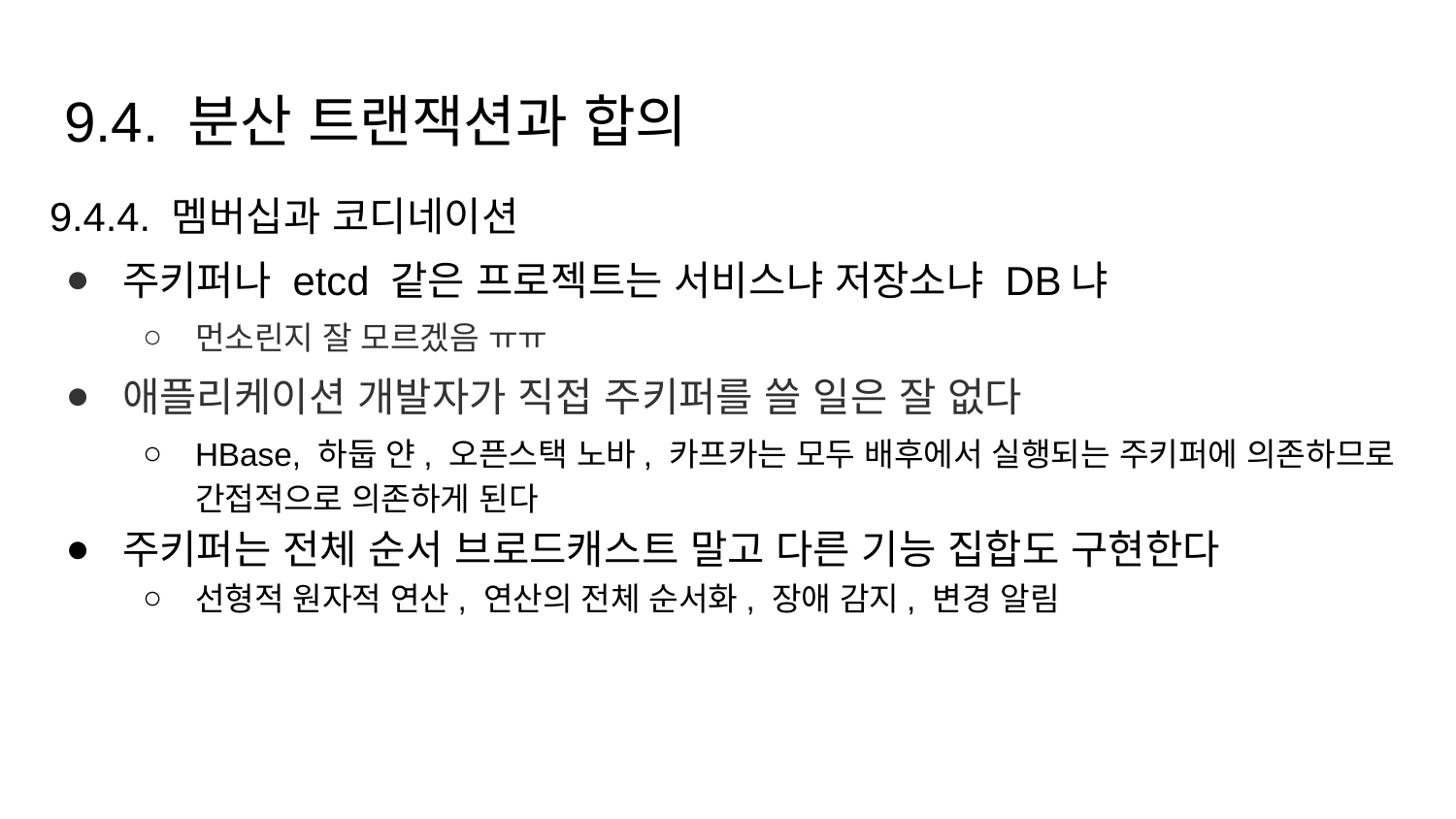

# 9.4. 분산 트랜잭션과 합의
9.4.4. 멤버십과 코디네이션
주키퍼나 etcd 같은 프로젝트는 서비스냐 저장소냐 DB냐
먼소린지 잘 모르겠음 ㅠㅠ
애플리케이션 개발자가 직접 주키퍼를 쓸 일은 잘 없다
HBase, 하둡 얀, 오픈스택 노바, 카프카는 모두 배후에서 실행되는 주키퍼에 의존하므로 간접적으로 의존하게 된다
주키퍼는 전체 순서 브로드캐스트 말고 다른 기능 집합도 구현한다
선형적 원자적 연산, 연산의 전체 순서화, 장애 감지, 변경 알림